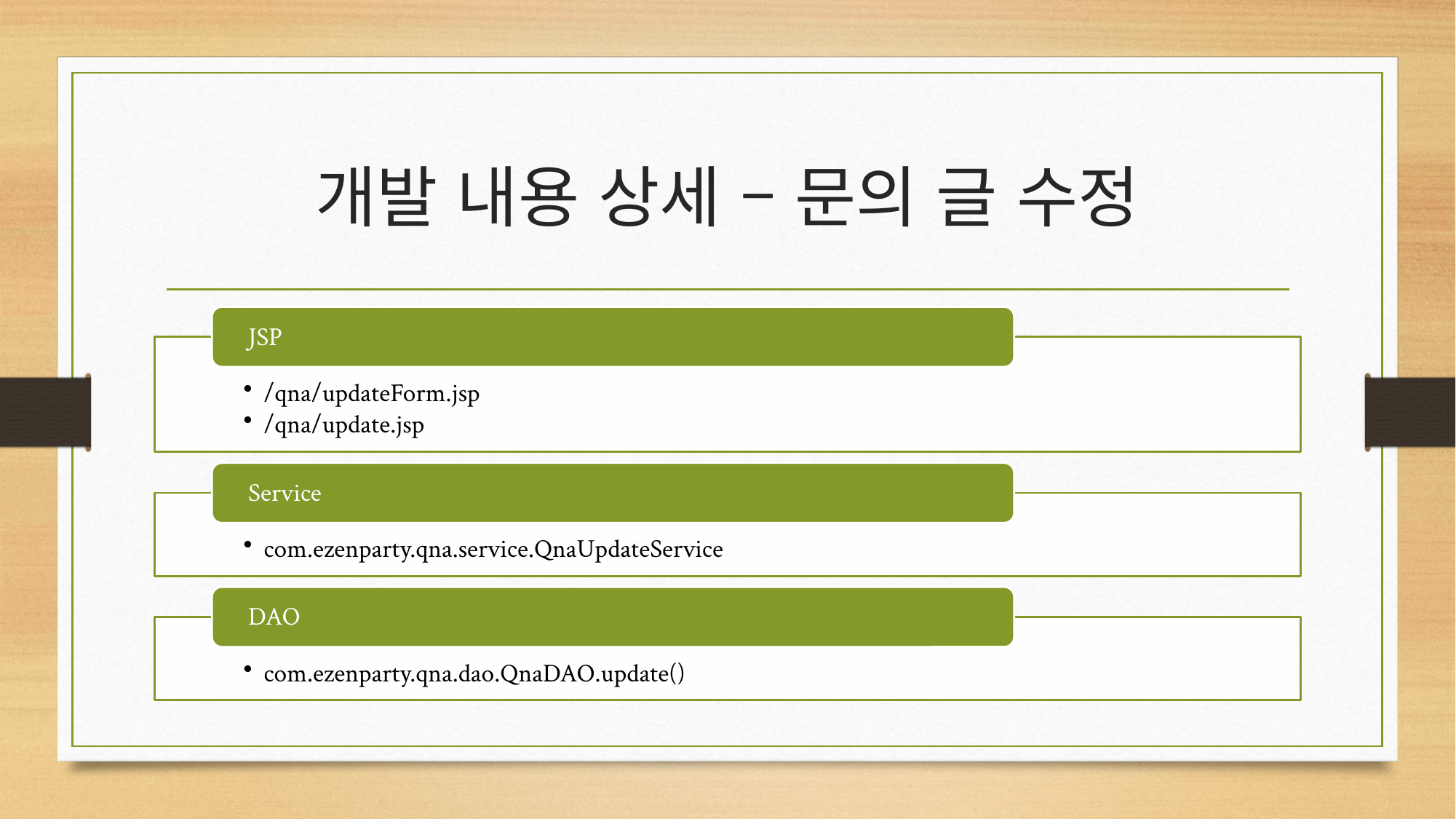

# 개발 내용 상세 – 문의 글 수정
/qna/updateForm.jsp
/qna/update.jsp
JSP
com.ezenparty.qna.service.QnaUpdateService
Service
com.ezenparty.qna.dao.QnaDAO.update()
DAO